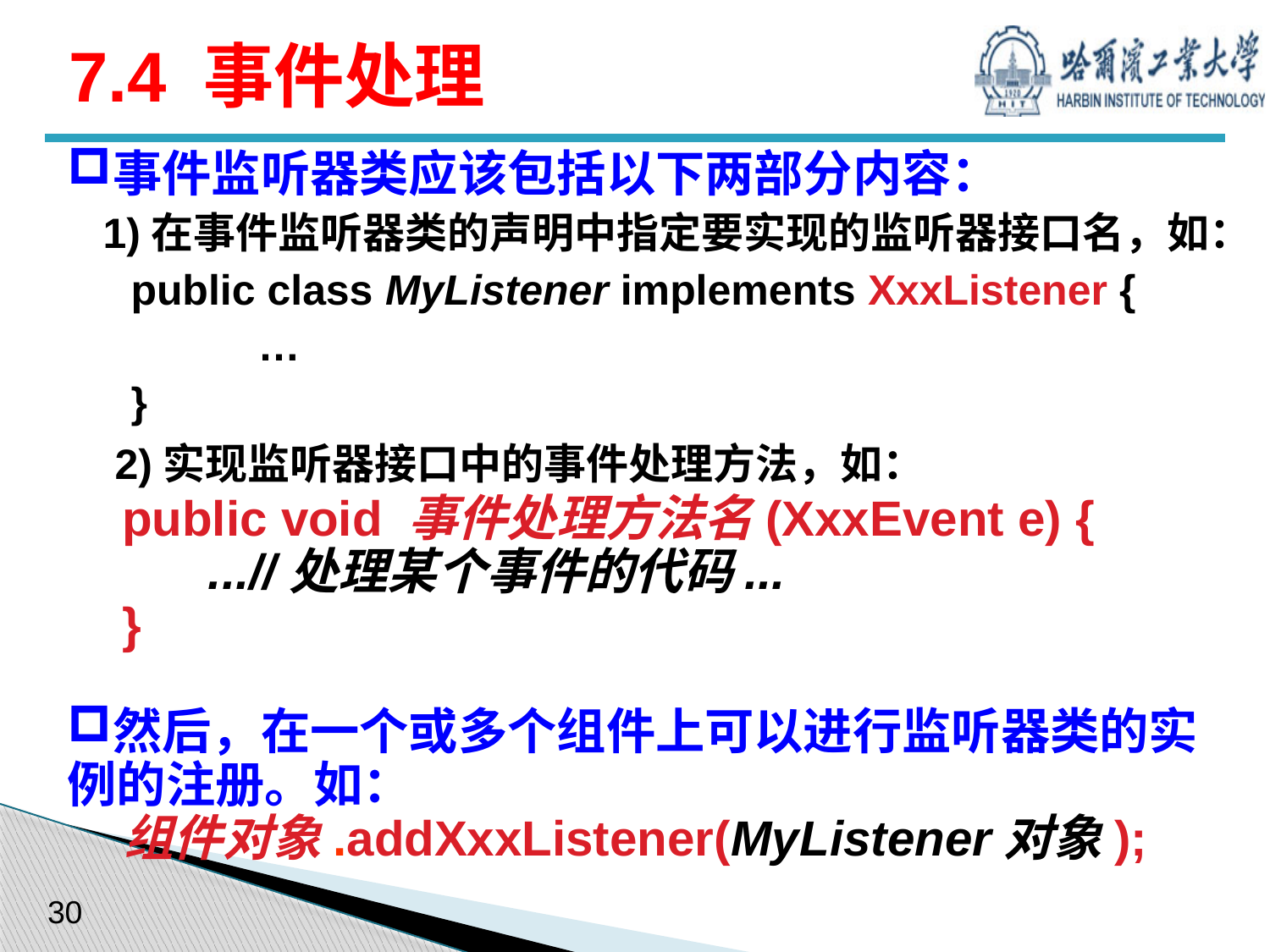

# 7.4 事件处理
事件监听器类应该包括以下两部分内容：
   1)在事件监听器类的声明中指定要实现的监听器接口名，如：
public class MyListener implements XxxListener {
	…
}
    2)实现监听器接口中的事件处理方法，如：
    public void 事件处理方法名(XxxEvent e) {
	 ...//处理某个事件的代码...
    }

然后，在一个或多个组件上可以进行监听器类的实例的注册。如：
    组件对象.addXxxListener(MyListener对象);